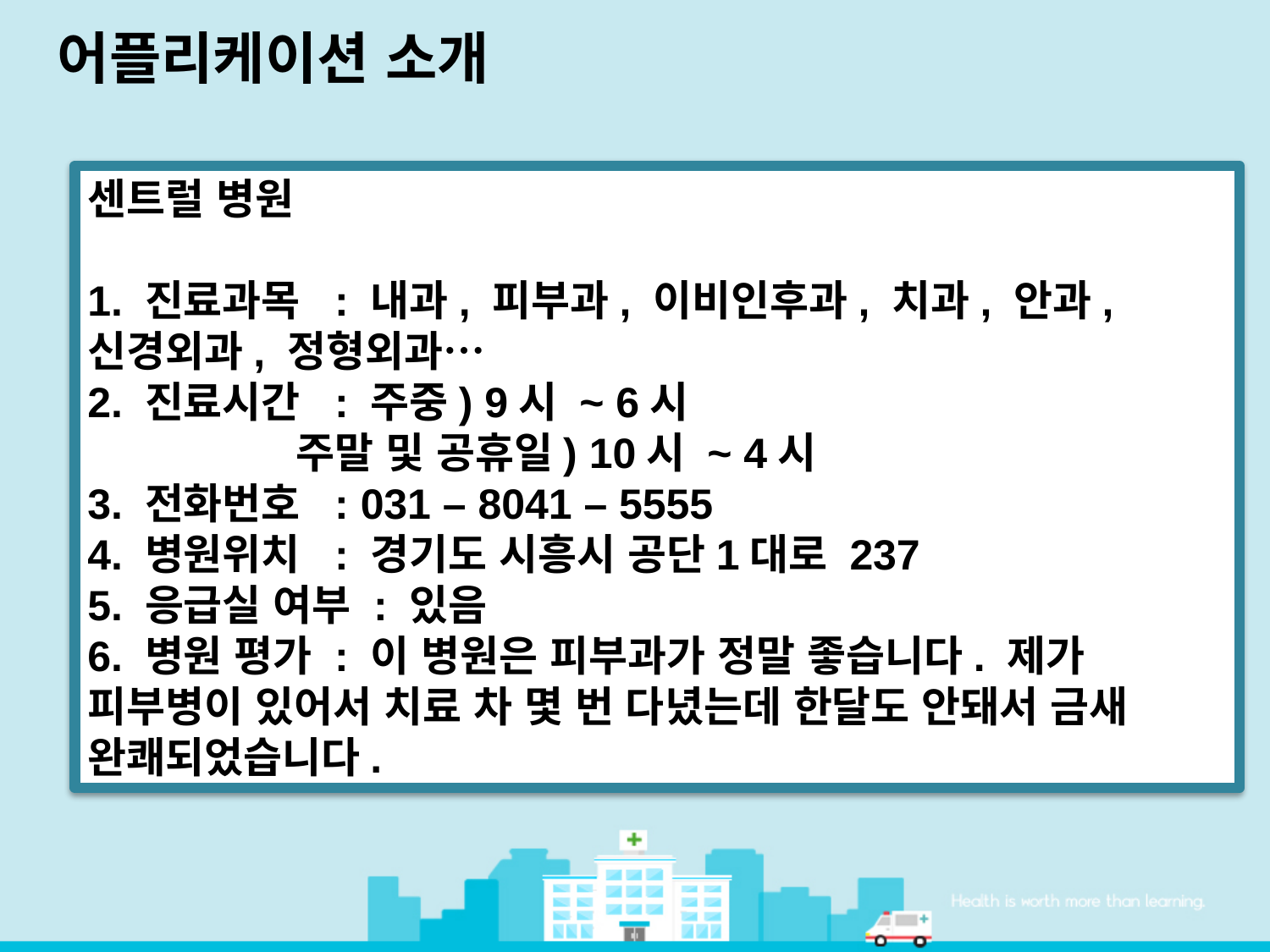

어플리케이션 소개

센트럴 병원

1. 진료과목  : 내과, 피부과, 이비인후과, 치과, 안과, 신경외과, 정형외과…
2. 진료시간  : 주중) 9시 ~ 6시
	      주말 및 공휴일) 10시 ~ 4시
3. 전화번호  : 031 – 8041 – 5555
4. 병원위치  : 경기도 시흥시 공단1대로 237
5. 응급실 여부 : 있음
6. 병원 평가 : 이 병원은 피부과가 정말 좋습니다. 제가 피부병이 있어서 치료 차 몇 번 다녔는데 한달도 안돼서 금새 완쾌되었습니다.